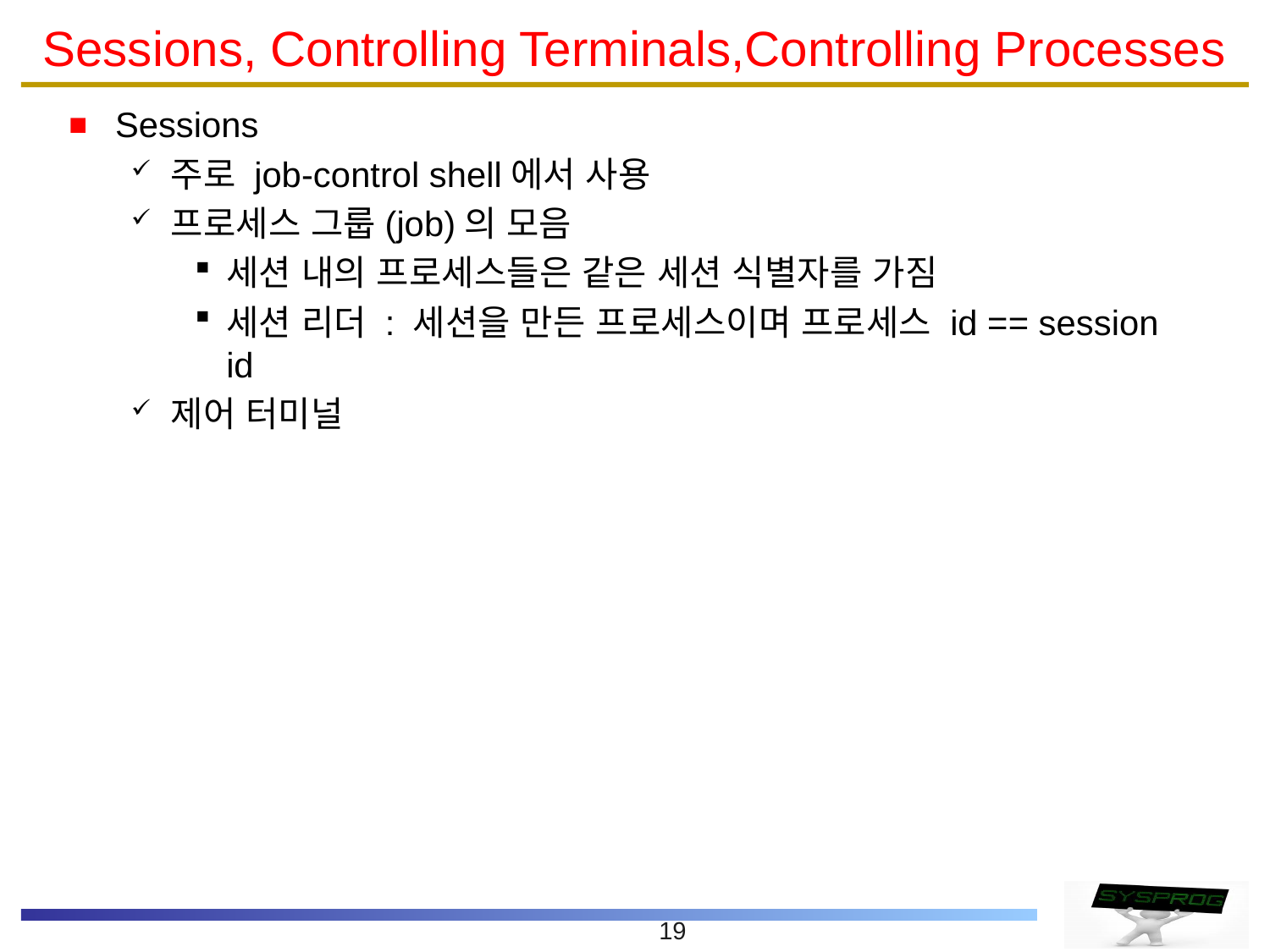

# Sessions, Controlling Terminals,Controlling Processes
Sessions
주로 job-control shell에서 사용
프로세스 그룹(job)의 모음
세션 내의 프로세스들은 같은 세션 식별자를 가짐
세션 리더 : 세션을 만든 프로세스이며 프로세스 id == session id
제어 터미널
19